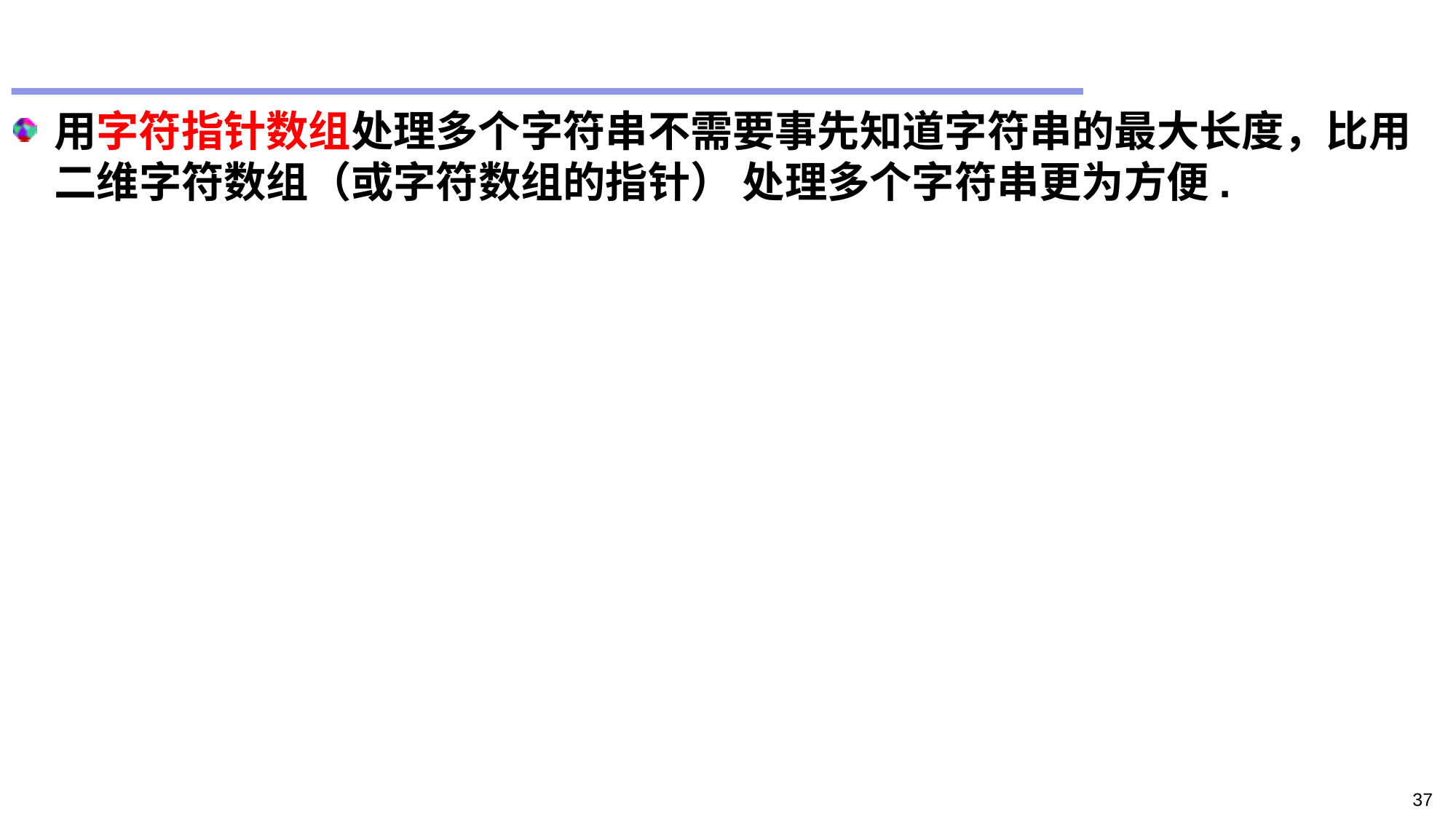

#
用字符指针数组处理多个字符串不需要事先知道字符串的最大长度，比用二维字符数组（或字符数组的指针） 处理多个字符串更为方便.
37